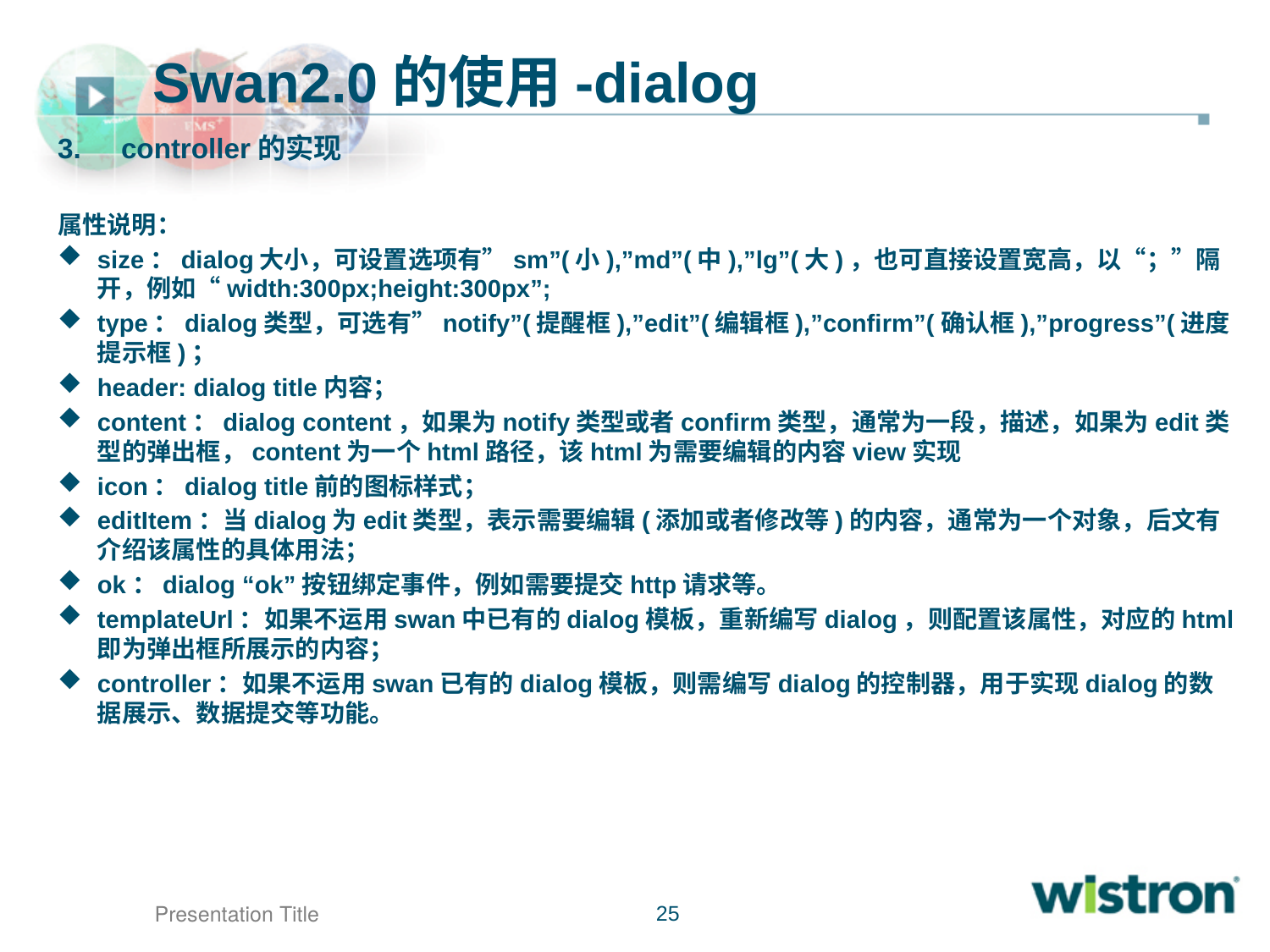

# Swan2.0的使用-dialog

controller的实现

属性说明：
size：dialog大小，可设置选项有”sm”(小),”md”(中),”lg”(大)，也可直接设置宽高，以“；”隔开，例如“width:300px;height:300px”;
type：dialog类型，可选有”notify”(提醒框),”edit”(编辑框),”confirm”(确认框),”progress”(进度提示框)；
header: dialog title内容；
content：dialog content，如果为notify类型或者confirm类型，通常为一段，描述，如果为edit类型的弹出框，content为一个html路径，该html为需要编辑的内容view实现
icon：dialog title前的图标样式；
editItem：当dialog为edit类型，表示需要编辑(添加或者修改等)的内容，通常为一个对象，后文有介绍该属性的具体用法；
ok：dialog “ok”按钮绑定事件，例如需要提交http请求等。
templateUrl：如果不运用swan中已有的dialog模板，重新编写dialog，则配置该属性，对应的html即为弹出框所展示的内容；
controller：如果不运用swan已有的dialog模板，则需编写dialog的控制器，用于实现dialog的数据展示、数据提交等功能。